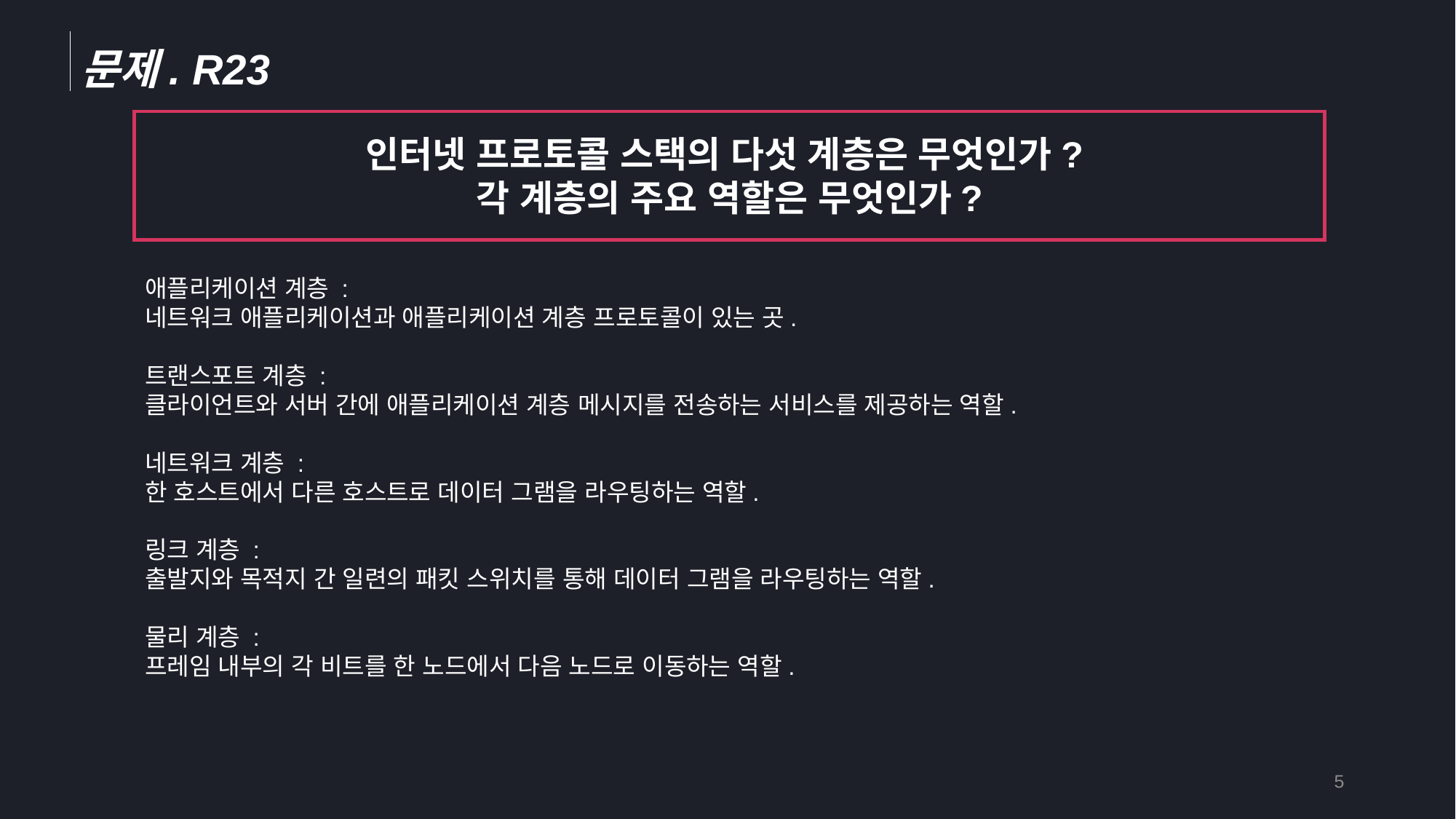

문제. R23

인터넷 프로토콜 스택의 다섯 계층은 무엇인가?
각 계층의 주요 역할은 무엇인가?
애플리케이션 계층 :
네트워크 애플리케이션과 애플리케이션 계층 프로토콜이 있는 곳.

트랜스포트 계층 :
클라이언트와 서버 간에 애플리케이션 계층 메시지를 전송하는 서비스를 제공하는 역할.

네트워크 계층 :
한 호스트에서 다른 호스트로 데이터 그램을 라우팅하는 역할.

링크 계층 :
출발지와 목적지 간 일련의 패킷 스위치를 통해 데이터 그램을 라우팅하는 역할.

물리 계층 :
프레임 내부의 각 비트를 한 노드에서 다음 노드로 이동하는 역할.

5